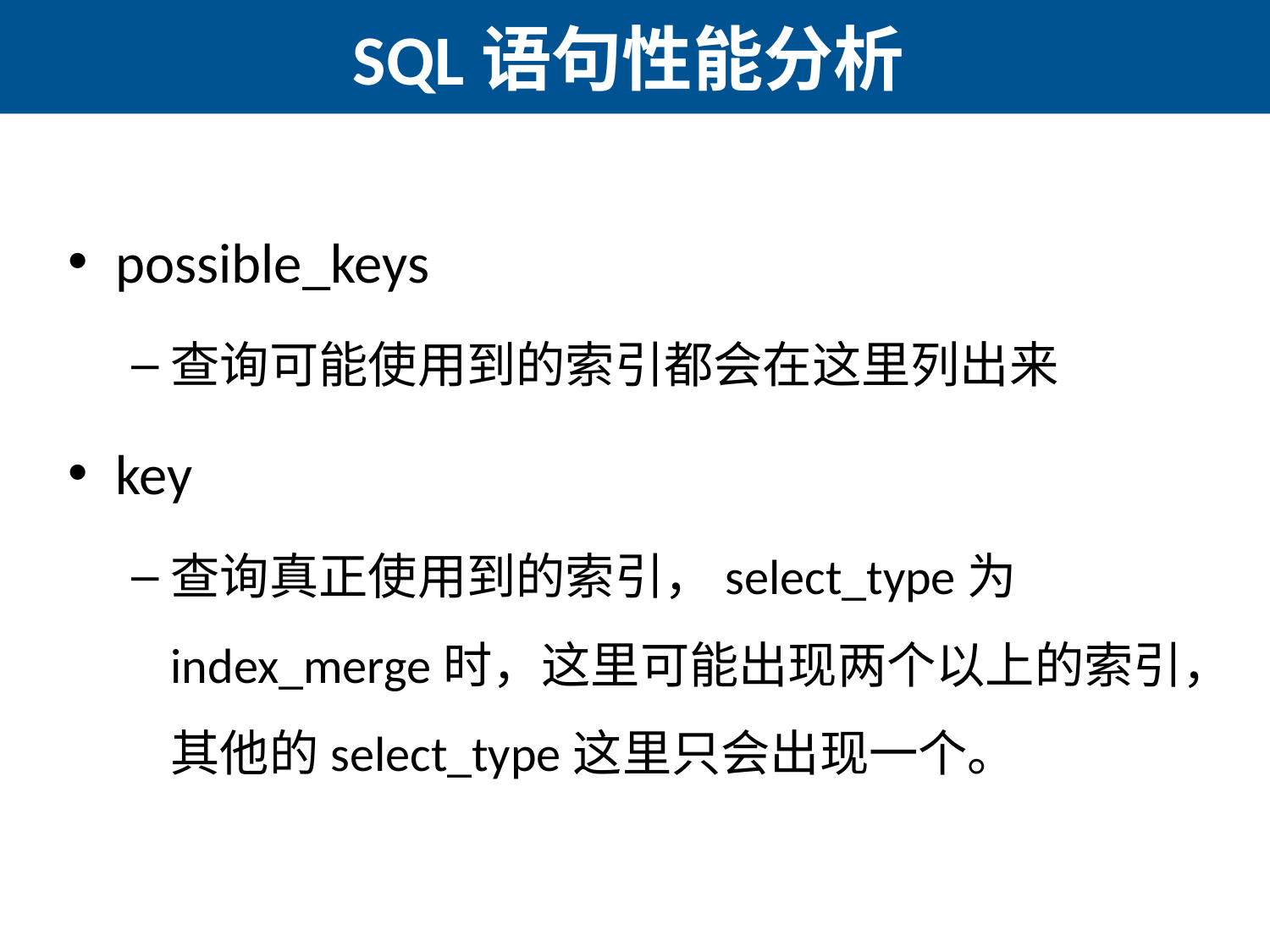

# SQL语句性能分析
possible_keys
查询可能使用到的索引都会在这里列出来
key
查询真正使用到的索引，select_type为index_merge时，这里可能出现两个以上的索引，其他的select_type这里只会出现一个。